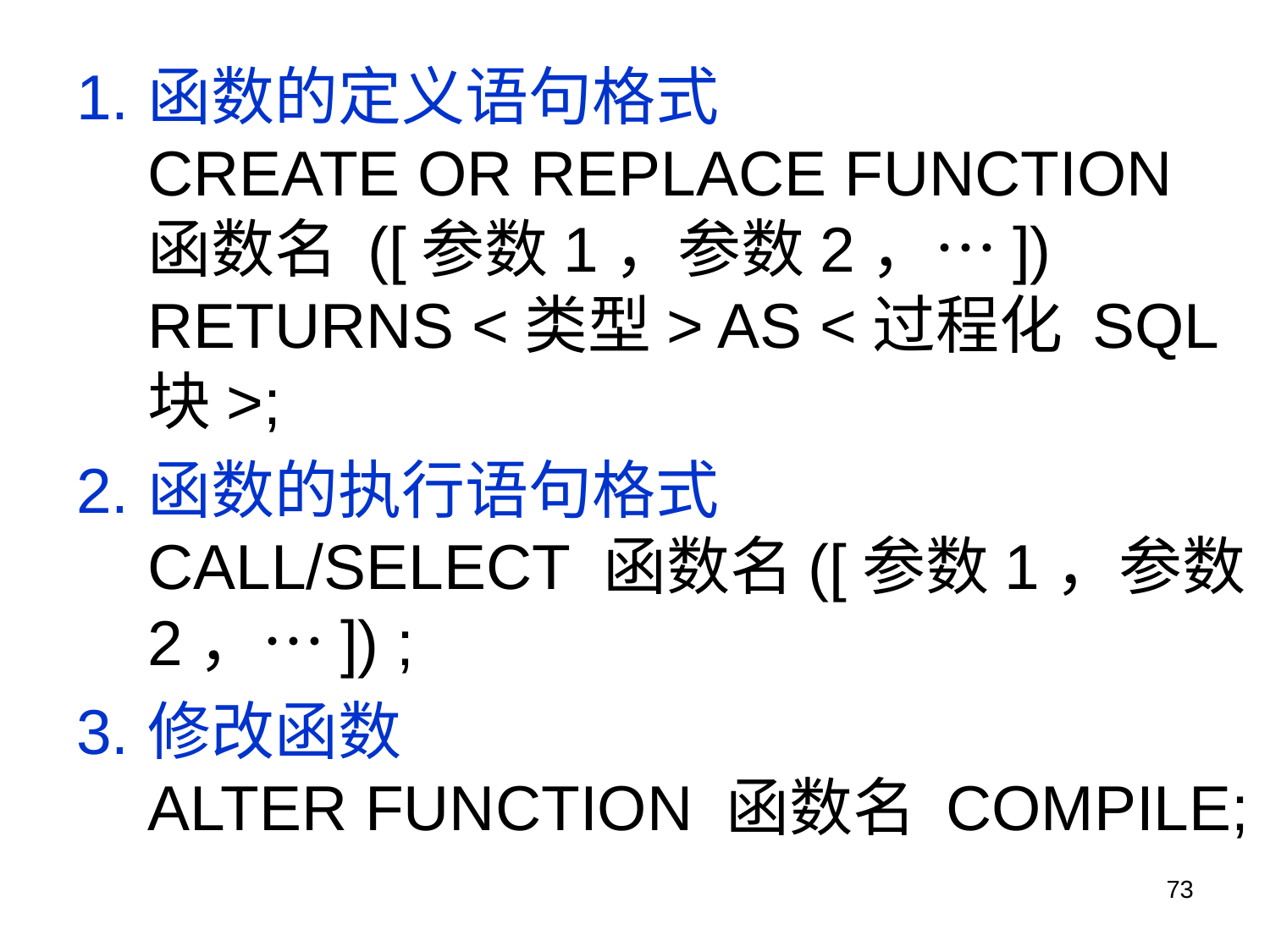

函数的定义语句格式
CREATE OR REPLACE FUNCTION 函数名 ([参数1，参数2，…]) RETURNS <类型> AS <过程化 SQL块>;
函数的执行语句格式
CALL/SELECT 函数名([参数1，参数2，…]) ;
修改函数
ALTER FUNCTION 函数名 COMPILE;
73